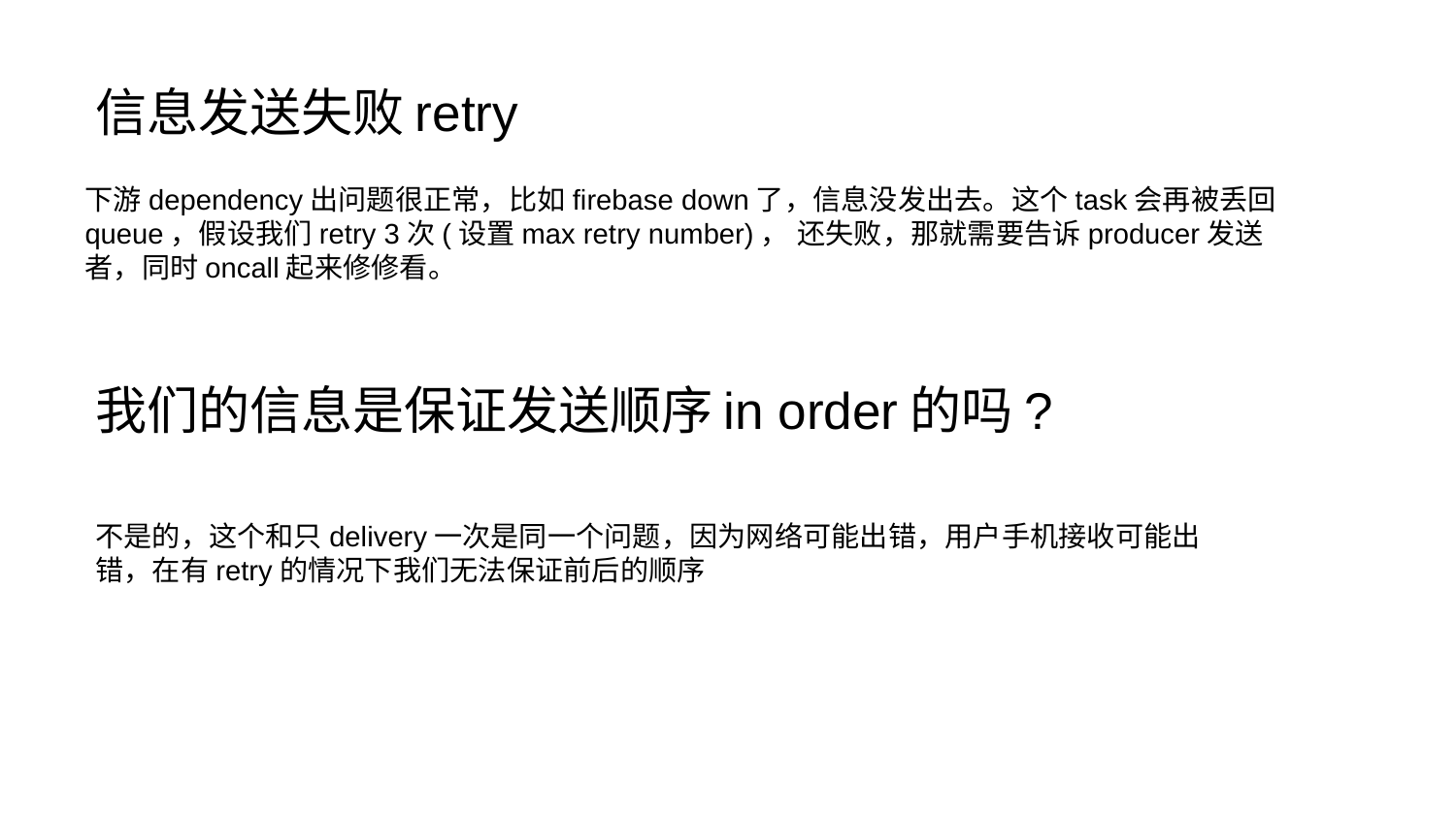

# 信息发送失败retry
下游dependency出问题很正常，比如firebase down了，信息没发出去。这个task会再被丢回queue，假设我们retry 3次(设置max retry number)， 还失败，那就需要告诉producer发送者，同时oncall起来修修看。
我们的信息是保证发送顺序in order的吗?
不是的，这个和只delivery一次是同一个问题，因为网络可能出错，用户手机接收可能出错，在有retry的情况下我们无法保证前后的顺序